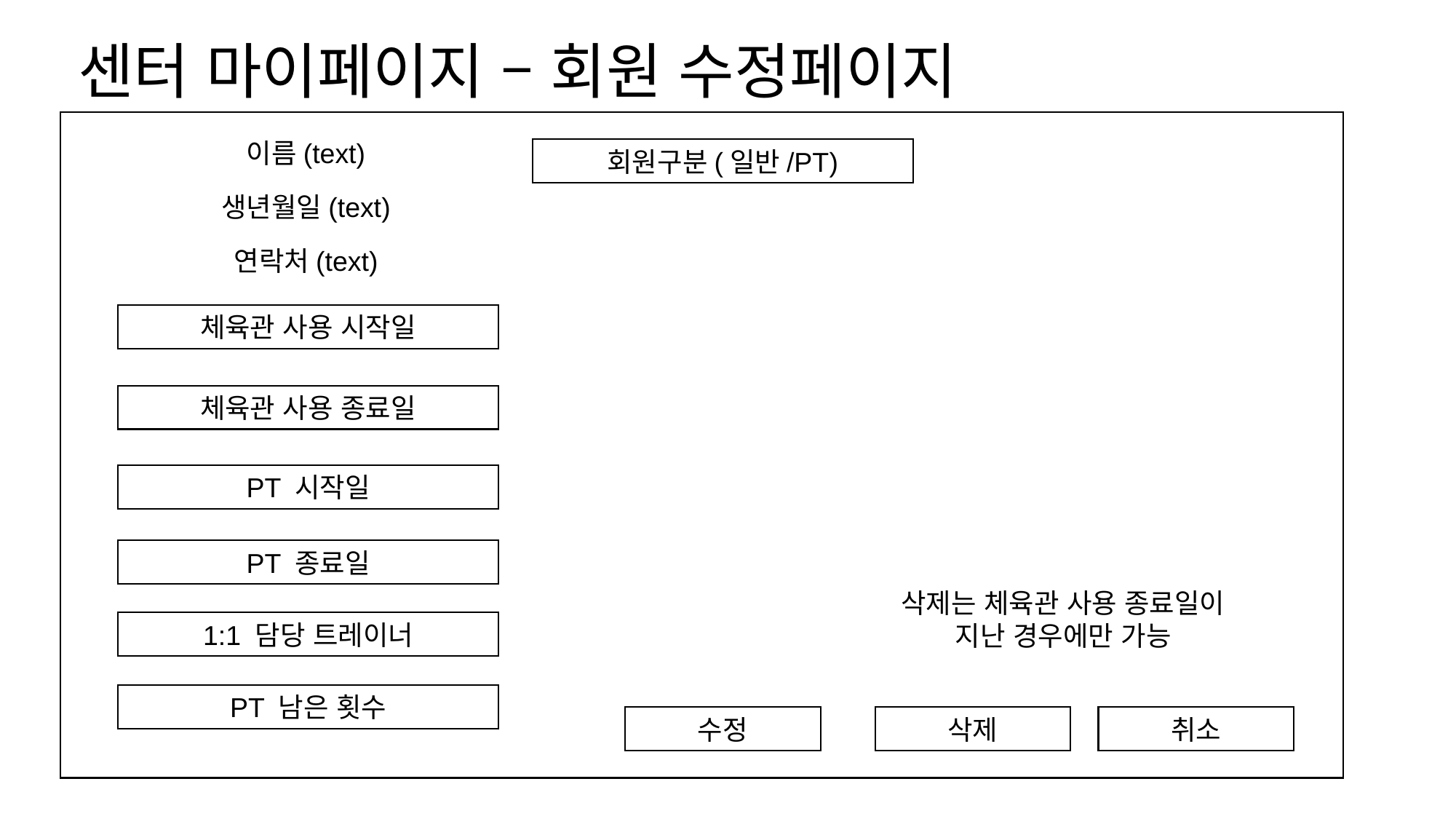

센터 마이페이지 – 회원 수정페이지

이름(text)
회원구분(일반/PT)
생년월일(text)
연락처(text)
체육관 사용 시작일
체육관 사용 종료일
PT 시작일
PT 종료일
삭제는 체육관 사용 종료일이 지난 경우에만 가능
1:1 담당 트레이너
PT 남은 횟수
수정
삭제
취소